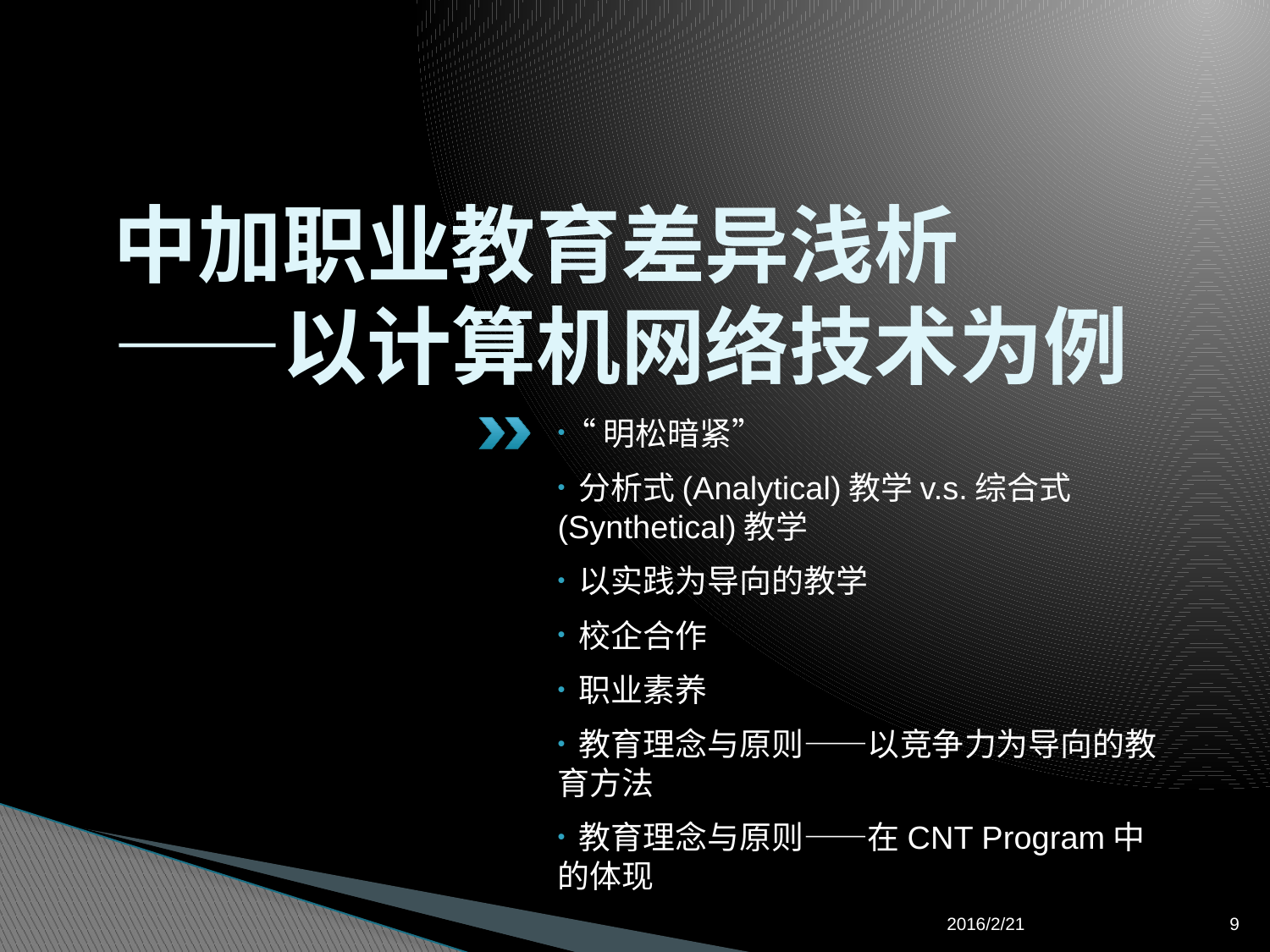

# 中加职业教育差异浅析 ——以计算机网络技术为例
“明松暗紧”
 分析式(Analytical)教学v.s.综合式(Synthetical)教学
 以实践为导向的教学
 校企合作
 职业素养
 教育理念与原则——以竞争力为导向的教育方法
 教育理念与原则——在CNT Program中的体现
2016/2/21
9